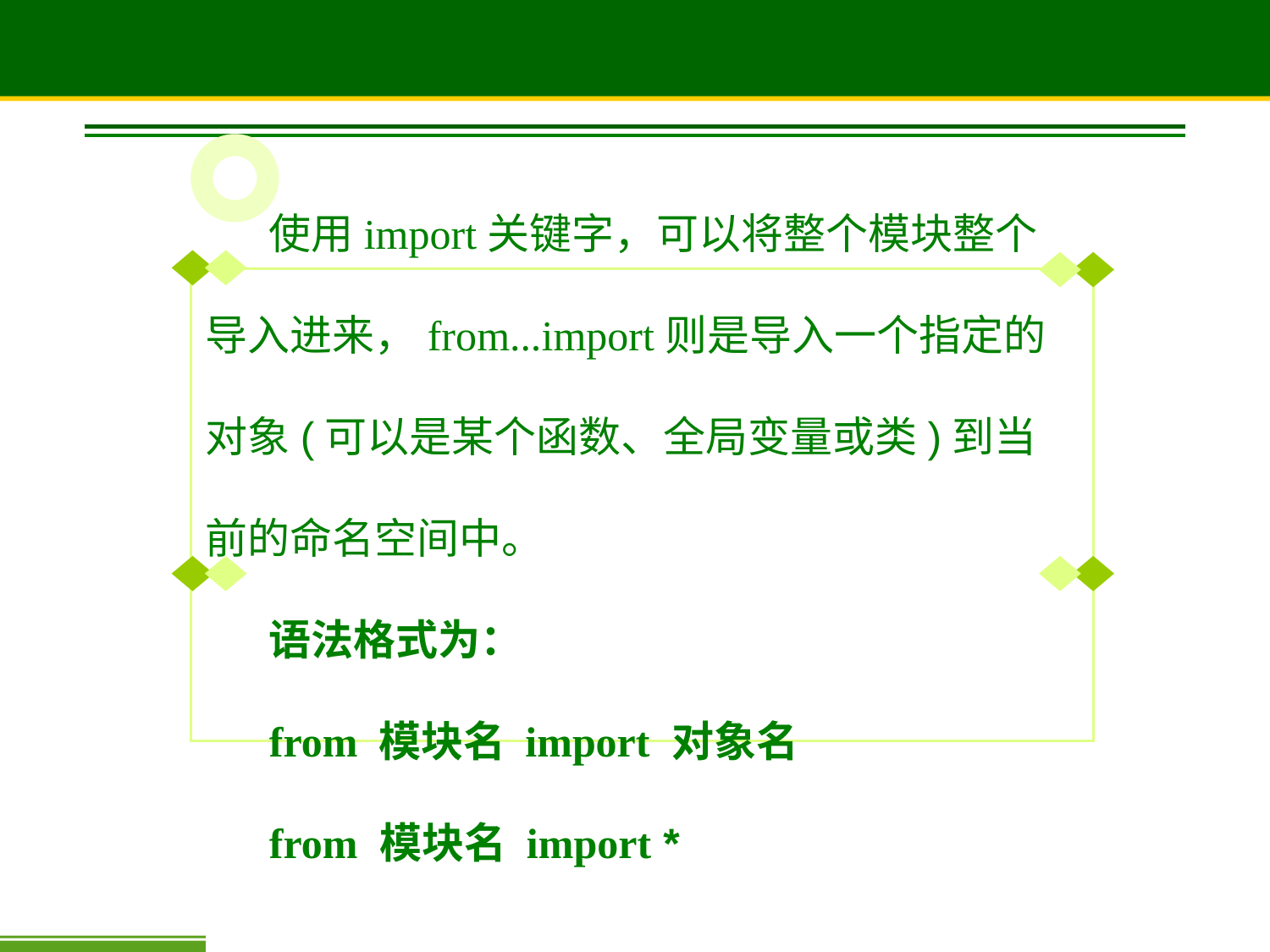

使用import关键字，可以将整个模块整个导入进来，from...import则是导入一个指定的对象(可以是某个函数、全局变量或类)到当前的命名空间中。
语法格式为：
from 模块名 import 对象名
from 模块名 import *

模块导入